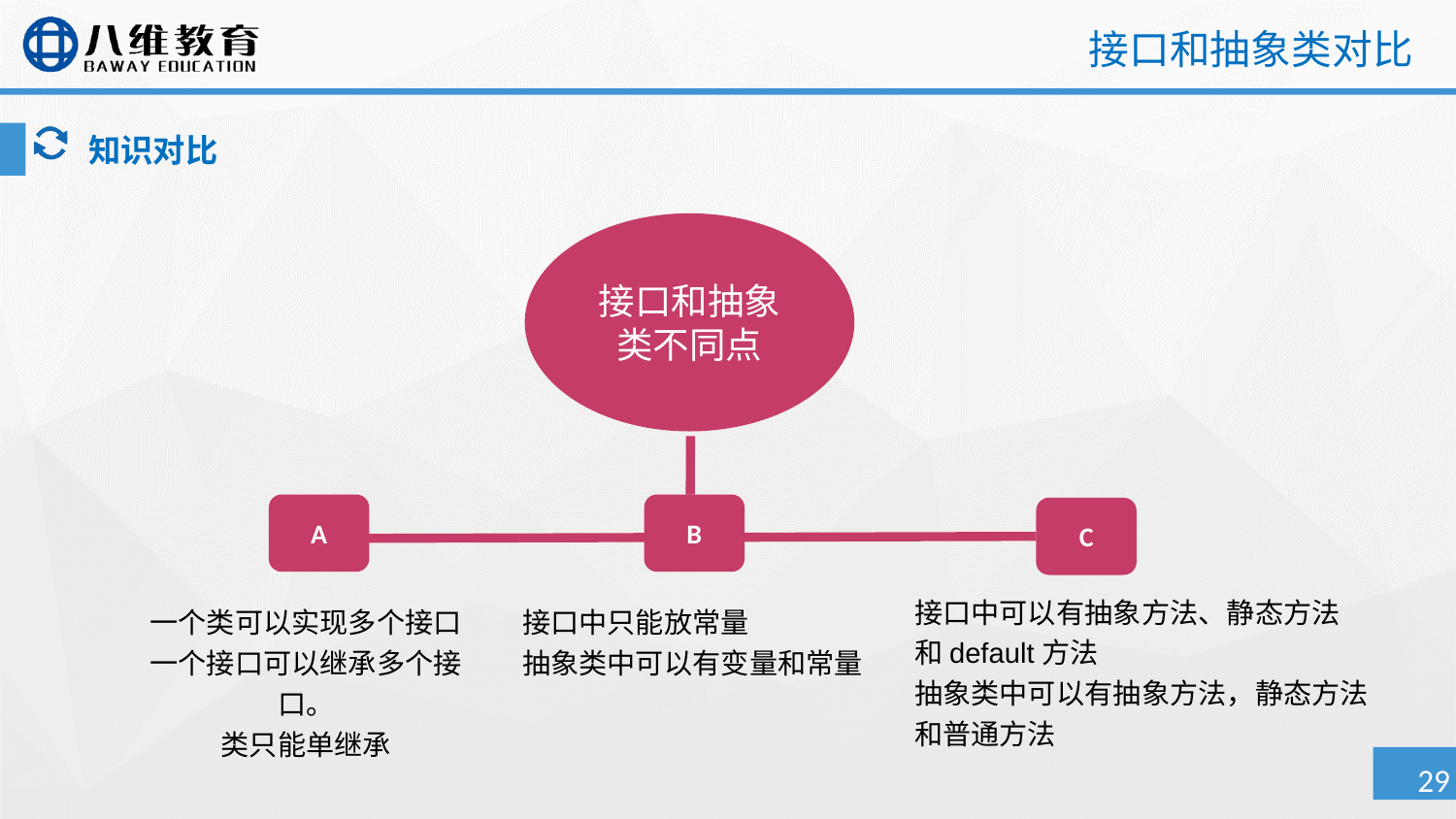

# 接口和抽象类对比
知识对比

接口和抽象类不同点
A
B
C
接口中可以有抽象方法、静态方法
和default方法
抽象类中可以有抽象方法，静态方法
和普通方法
一个类可以实现多个接口
一个接口可以继承多个接口。
类只能单继承
接口中只能放常量
抽象类中可以有变量和常量